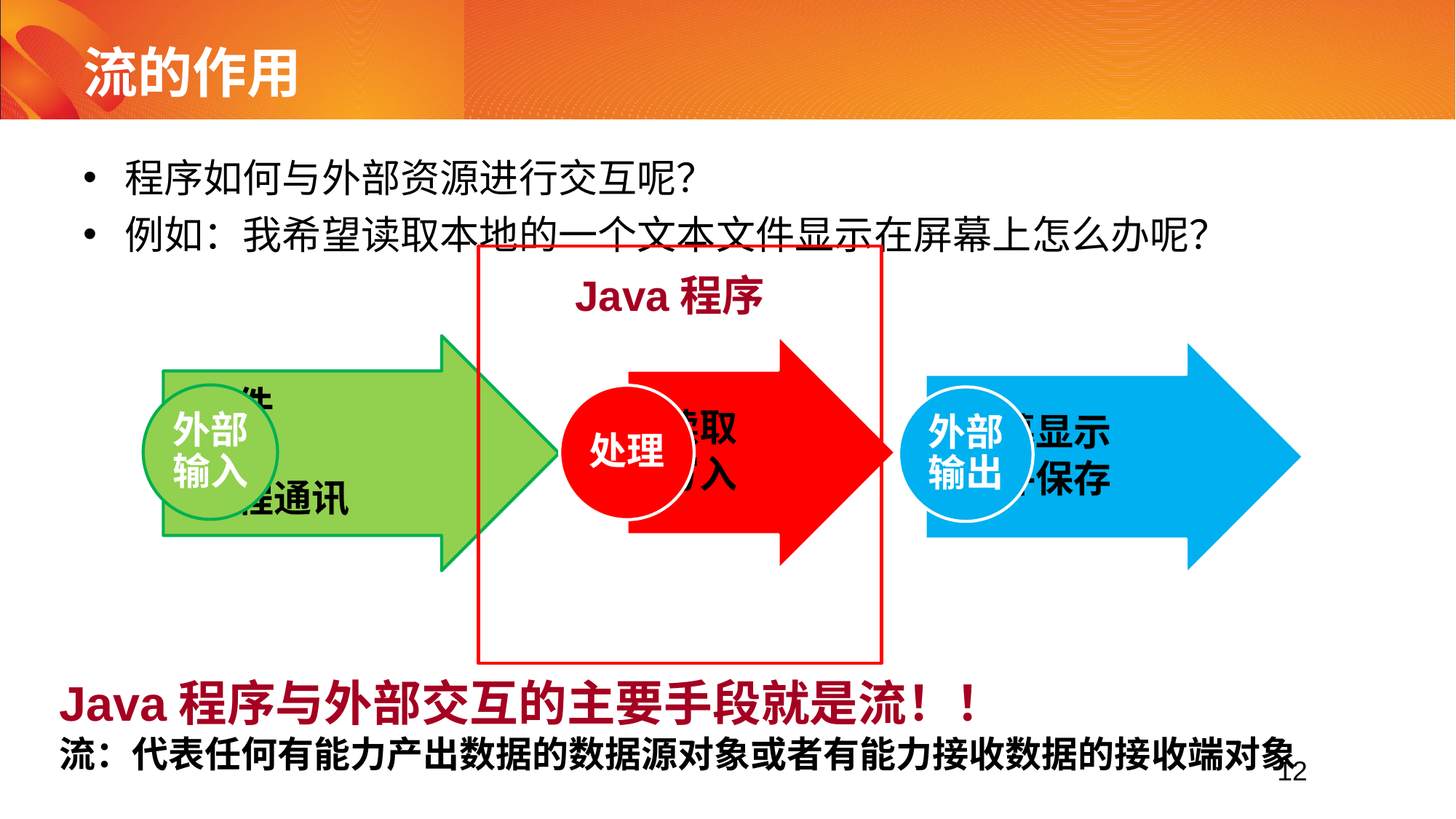

# 流的作用
程序如何与外部资源进行交互呢？
例如：我希望读取本地的一个文本文件显示在屏幕上怎么办呢？

Java程序
文件
网络
进程通讯
外部输入
读取
写入
处理
屏幕显示
文件保存
外部输出
Java程序与外部交互的主要手段就是流！！
流：代表任何有能力产出数据的数据源对象或者有能力接收数据的接收端对象